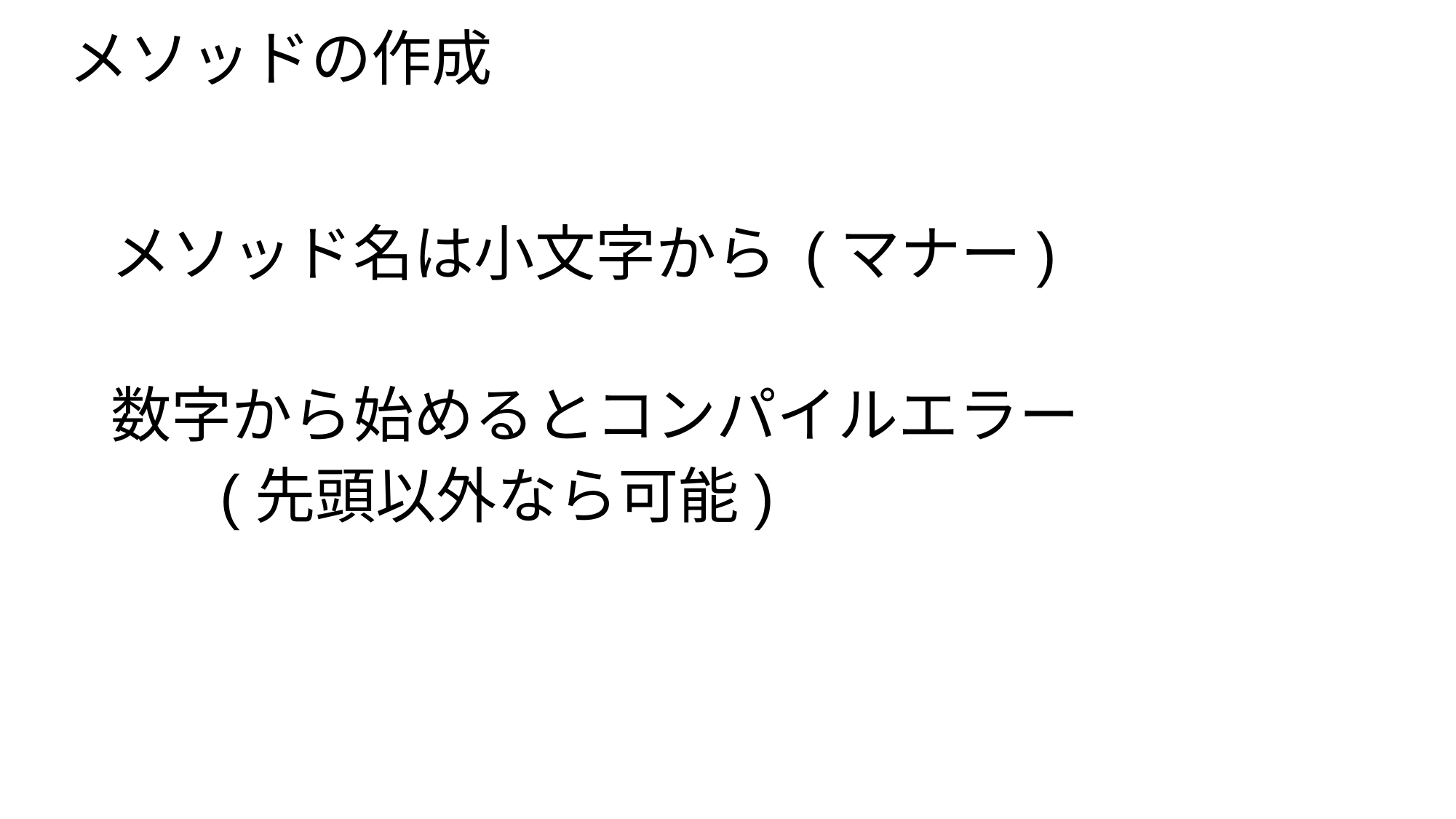

# メソッドの作成
メソッド名は小文字から (マナー)

数字から始めるとコンパイルエラー
	(先頭以外なら可能)